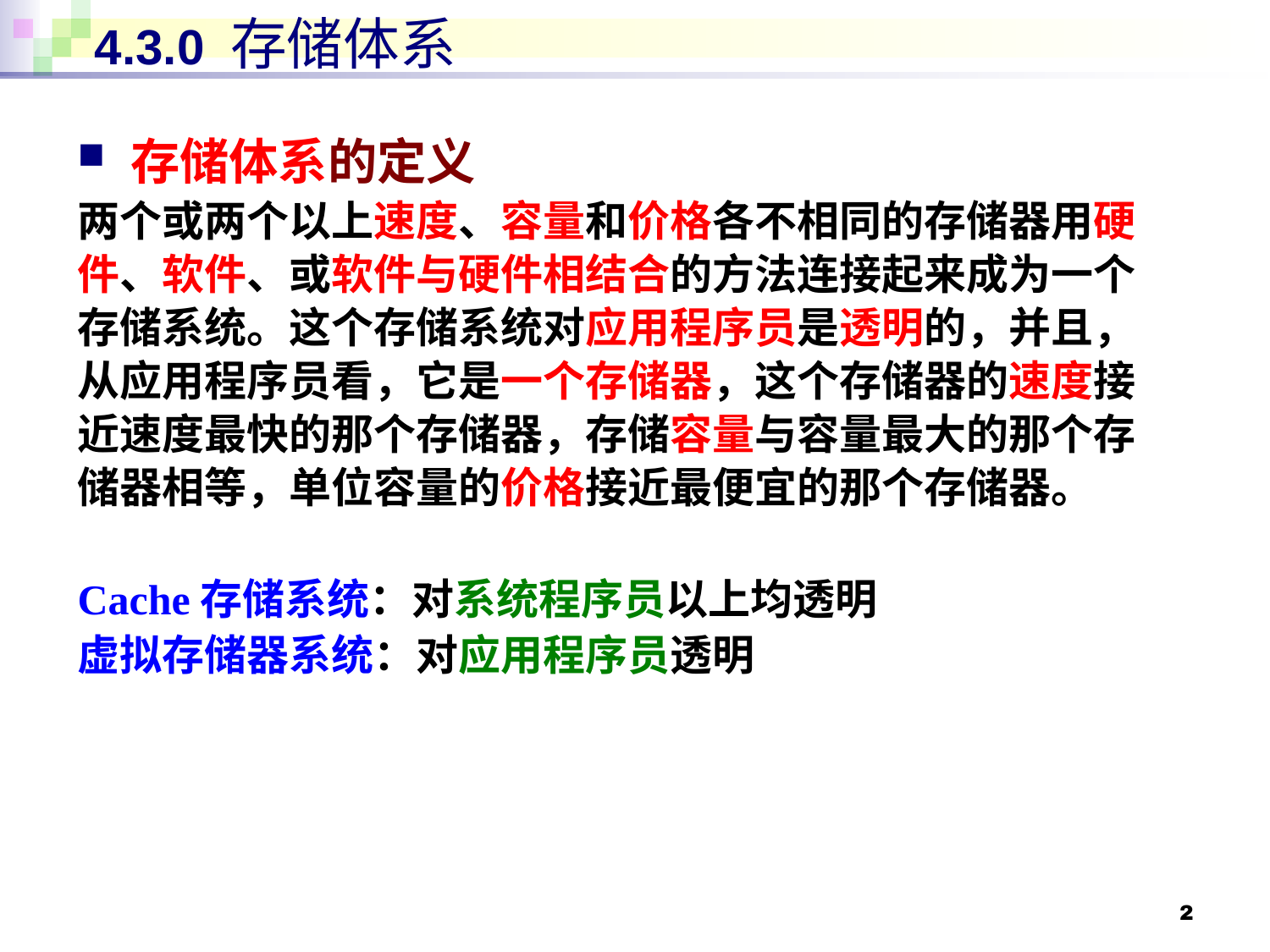

# 4.3.0 存储体系
 存储体系的定义
两个或两个以上速度、容量和价格各不相同的存储器用硬件、软件、或软件与硬件相结合的方法连接起来成为一个存储系统。这个存储系统对应用程序员是透明的，并且，从应用程序员看，它是一个存储器，这个存储器的速度接近速度最快的那个存储器，存储容量与容量最大的那个存储器相等，单位容量的价格接近最便宜的那个存储器。

Cache存储系统：对系统程序员以上均透明
虚拟存储器系统：对应用程序员透明

2